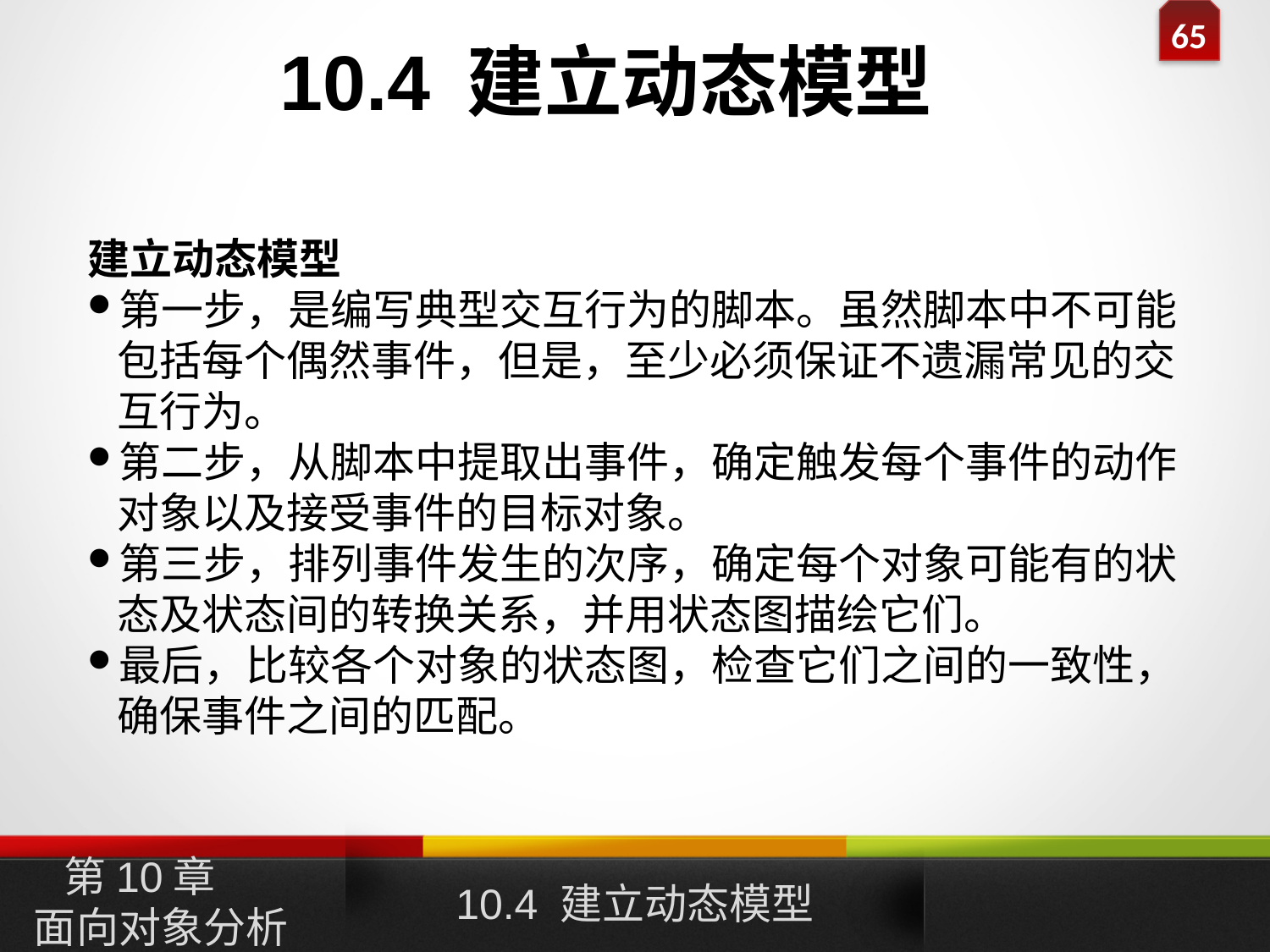

10.4 建立动态模型
建立动态模型
第一步，是编写典型交互行为的脚本。虽然脚本中不可能包括每个偶然事件，但是，至少必须保证不遗漏常见的交互行为。
第二步，从脚本中提取出事件，确定触发每个事件的动作对象以及接受事件的目标对象。
第三步，排列事件发生的次序，确定每个对象可能有的状态及状态间的转换关系，并用状态图描绘它们。
最后，比较各个对象的状态图，检查它们之间的一致性，确保事件之间的匹配。
10.4 建立动态模型